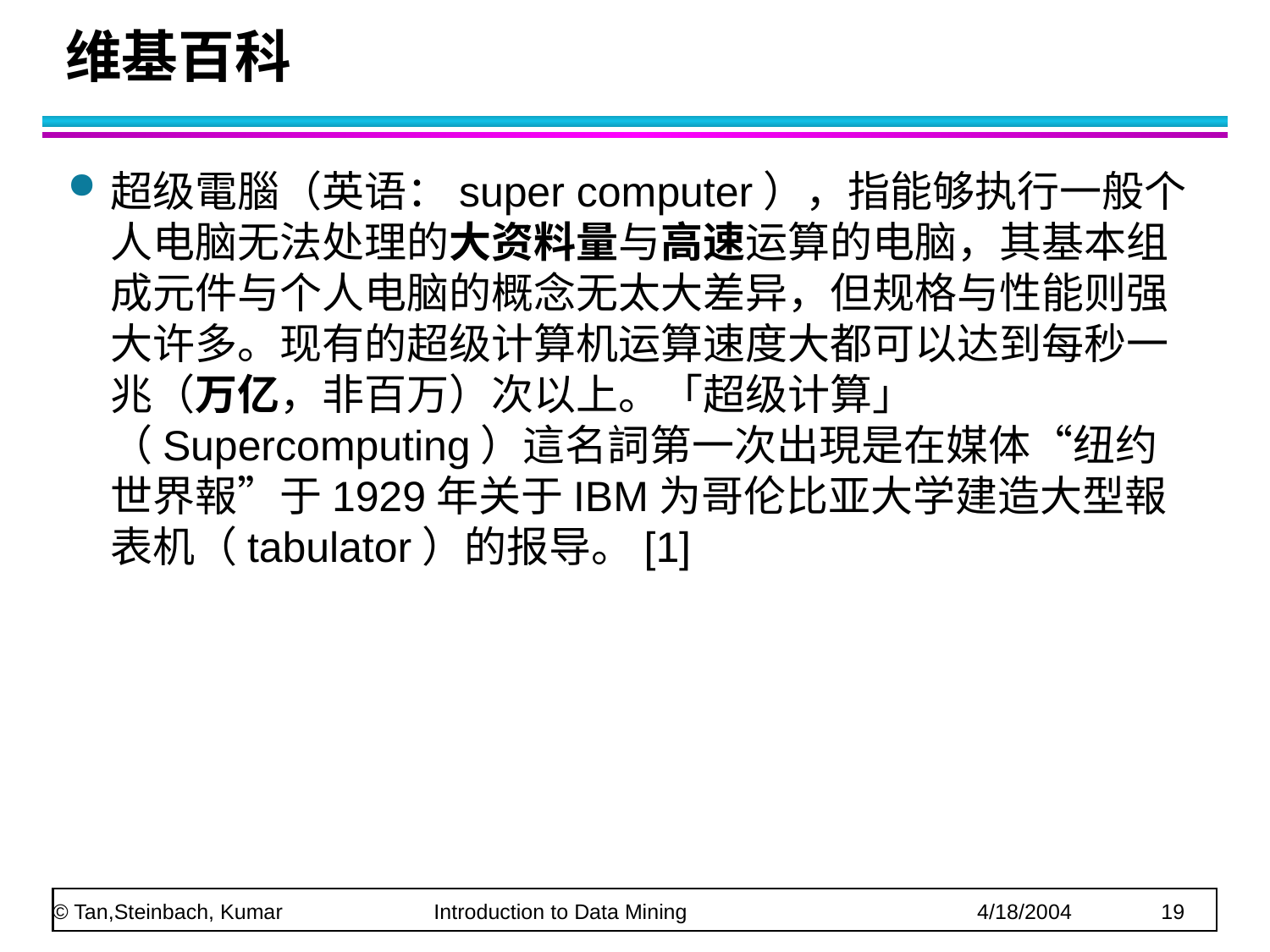

# 维基百科
超级電腦（英语：super computer），指能够执行一般个人电脑无法处理的大资料量与高速运算的电脑，其基本组成元件与个人电脑的概念无太大差异，但规格与性能则强大许多。现有的超级计算机运算速度大都可以达到每秒一兆（万亿，非百万）次以上。「超级计算」（Supercomputing）這名詞第一次出現是在媒体“纽约世界報”于1929年关于IBM为哥伦比亚大学建造大型報表机（tabulator）的报导。[1]